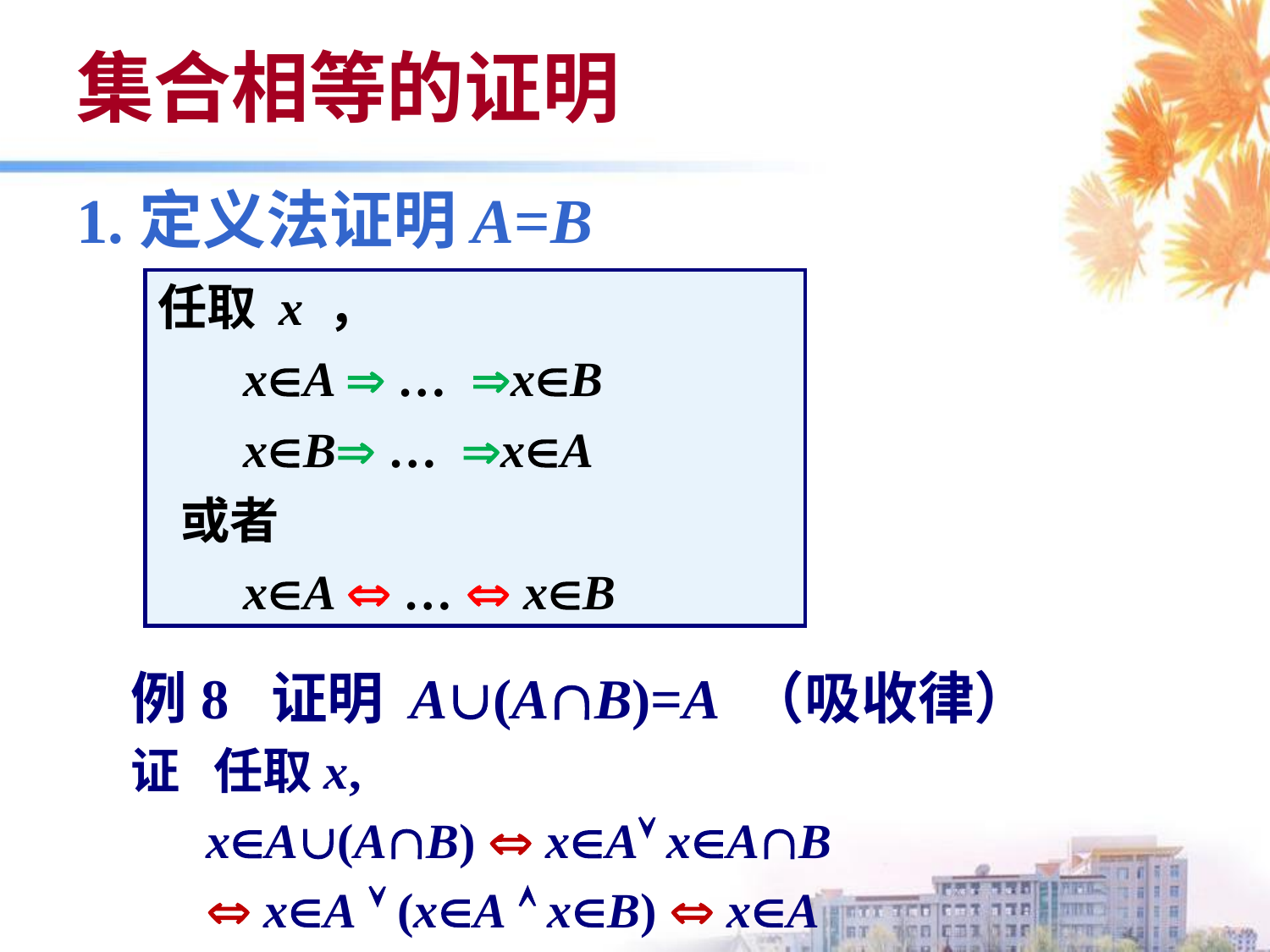

# 集合相等的证明
1.定义法证明A=B
任取 x ，
       x∈A ⇒ …  ⇒x∈B
       x∈B⇒ …  ⇒x∈A
 或者
       x∈A ⇔ … ⇔ x∈B
 例8  证明 A∪(A∩B)=A （吸收律）
 证   任取x,
        x∈A∪(A∩B) ⇔ x∈A∨ x∈A∩B
        ⇔ x∈A ∨ (x∈A ∧ x∈B) ⇔ x∈A
31